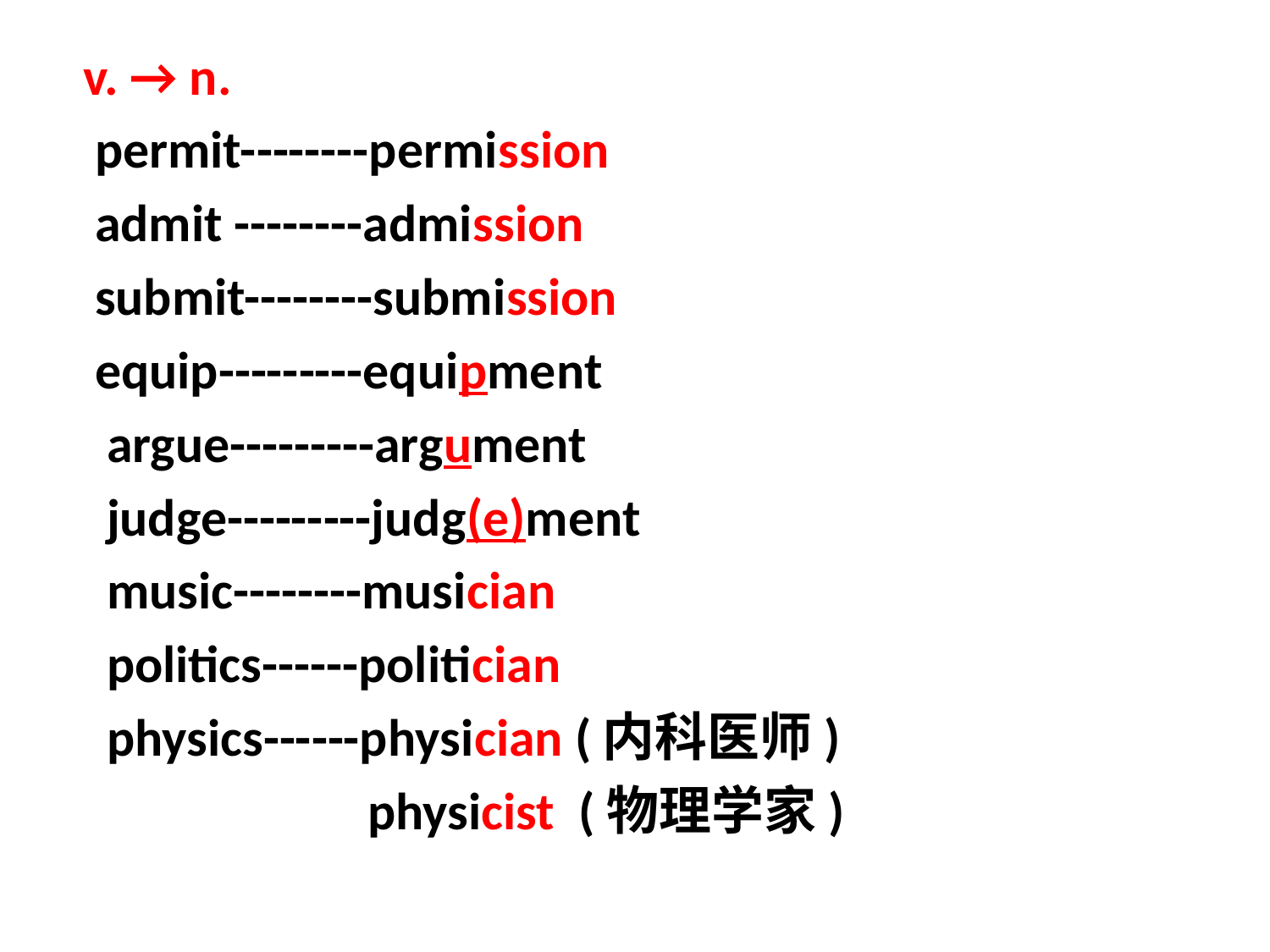

v. → n.
    permit--------permission
    admit --------admission
    submit--------submission
    equip---------equipment
     argue---------argument
     judge---------judg(e)ment
     music--------musician
     politics------politician
     physics------physician (内科医师)
                           physicist  (物理学家)